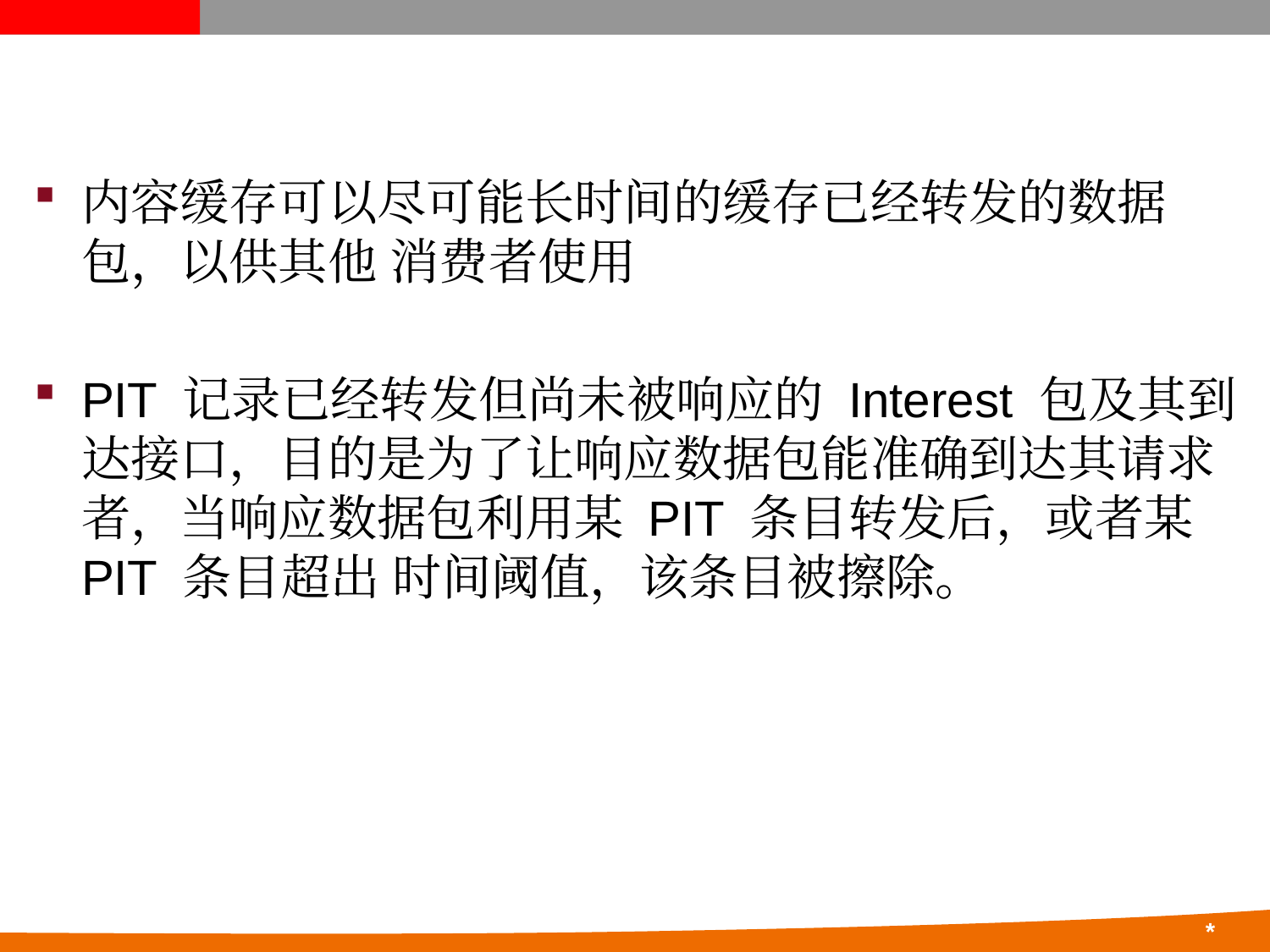

#
内容缓存可以尽可能长时间的缓存已经转发的数据包，以供其他 消费者使用

PIT 记录已经转发但尚未被响应的 Interest 包及其到达接口，目的是为了让响应数据包能准确到达其请求者，当响应数据包利用某 PIT 条目转发后，或者某 PIT 条目超出 时间阈值，该条目被擦除。